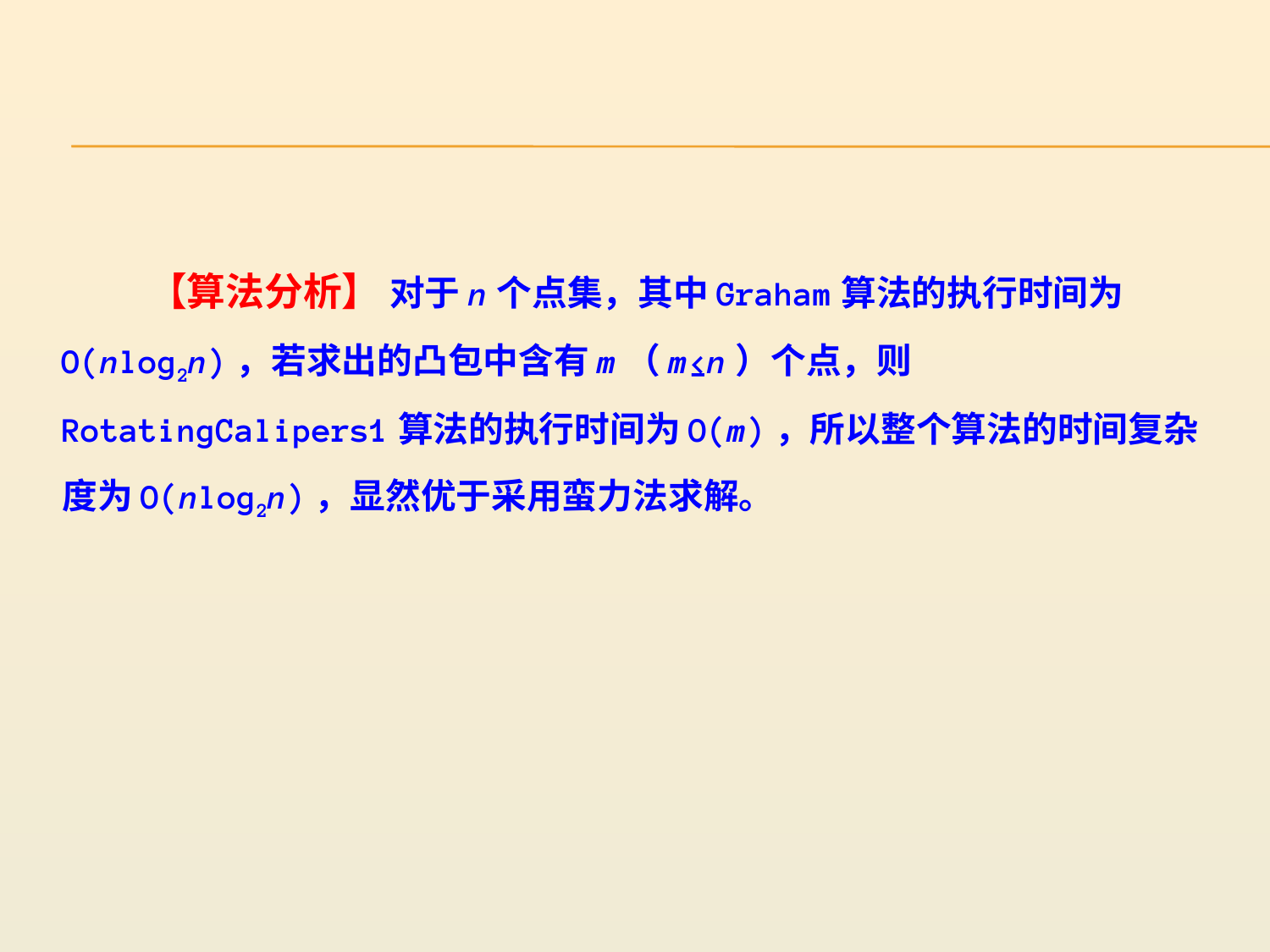

【算法分析】 对于n个点集，其中Graham算法的执行时间为O(nlog2n)，若求出的凸包中含有m（m≤n）个点，则RotatingCalipers1算法的执行时间为O(m)，所以整个算法的时间复杂度为O(nlog2n)，显然优于采用蛮力法求解。